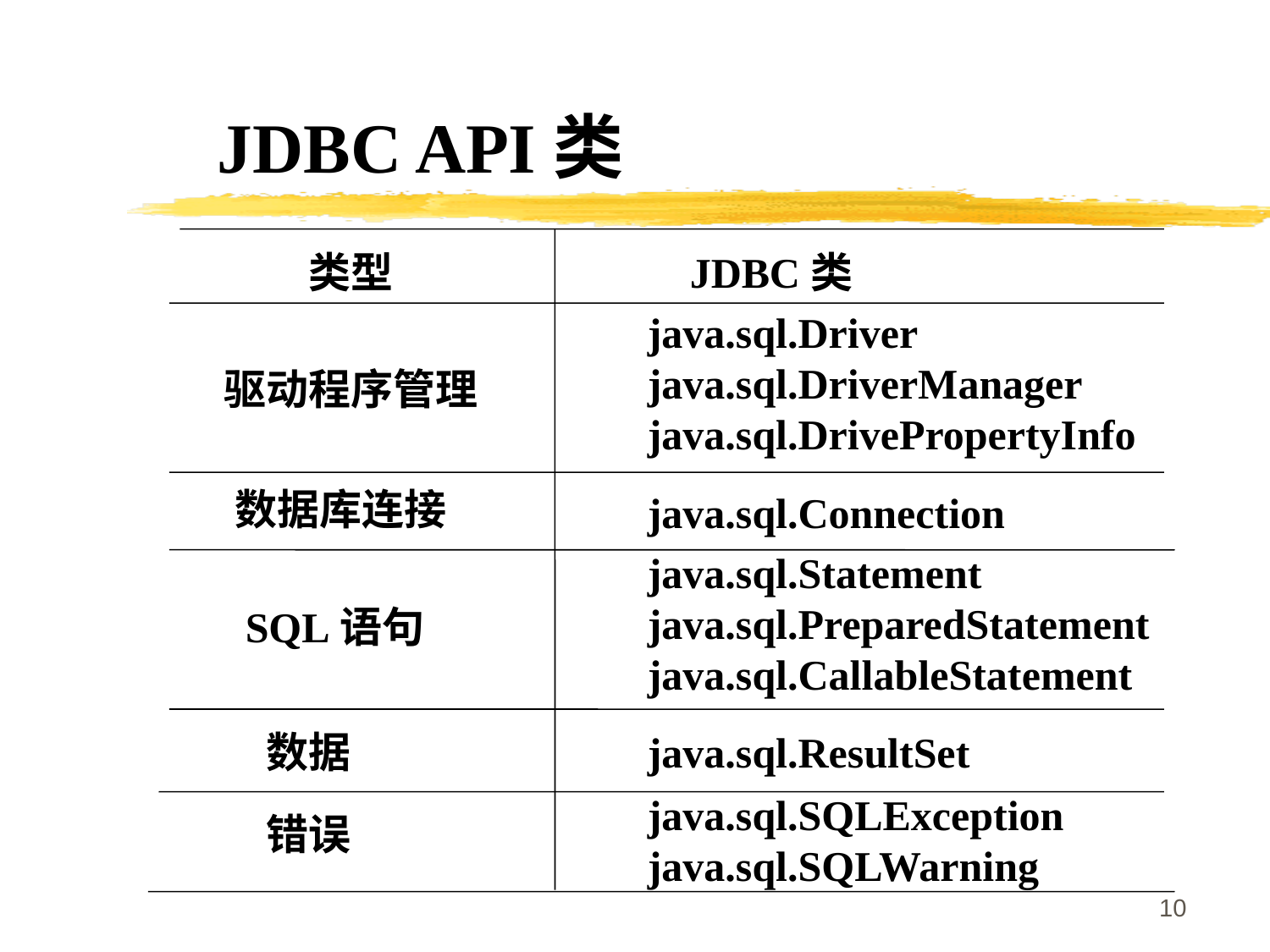

JDBC API类

类型			JDBC类
java.sql.Driver
java.sql.DriverManager
java.sql.DrivePropertyInfo

驱动程序管理

数据库连接
java.sql.Connection
java.sql.Statement
java.sql.PreparedStatement
java.sql.CallableStatement

SQL语句

数据
java.sql.ResultSet
java.sql.SQLException
java.sql.SQLWarning

错误
10